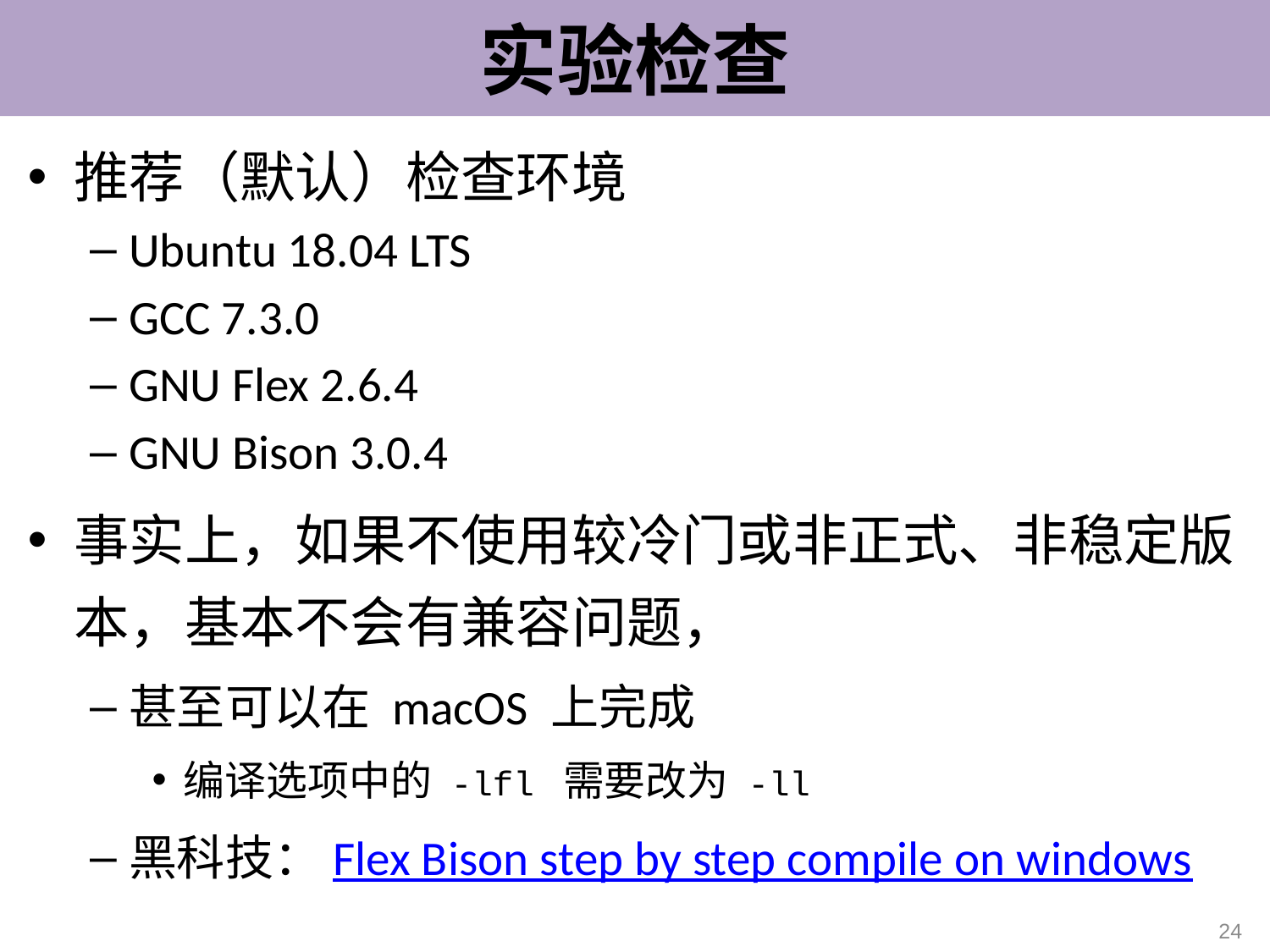

# 实验检查
推荐（默认）检查环境
Ubuntu 18.04 LTS
GCC 7.3.0
GNU Flex 2.6.4
GNU Bison 3.0.4
事实上，如果不使用较冷门或非正式、非稳定版本，基本不会有兼容问题，
甚至可以在 macOS 上完成
编译选项中的 -lfl 需要改为 -ll
黑科技：Flex Bison step by step compile on windows

24